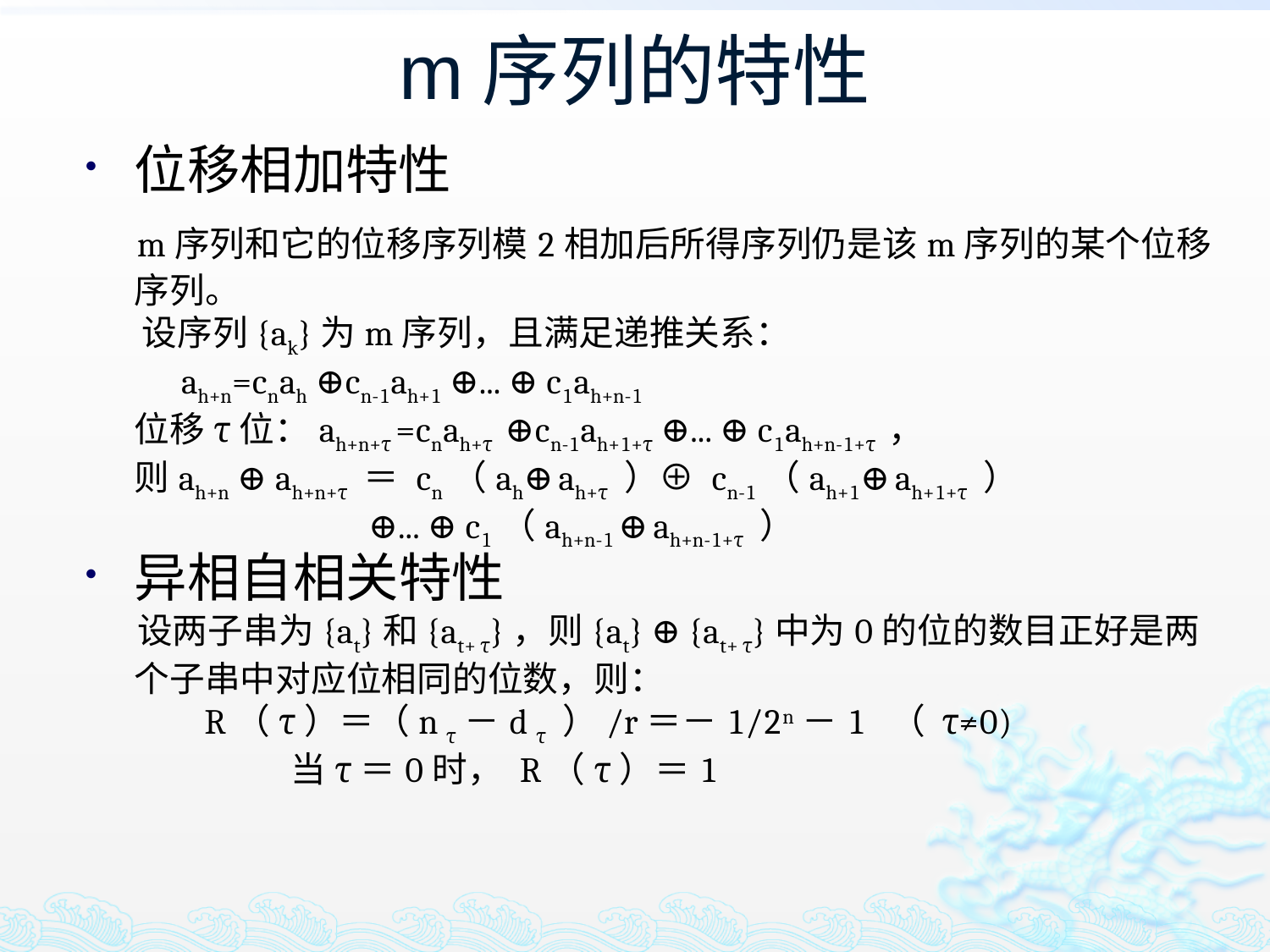

m序列的特性
位移相加特性
    m序列和它的位移序列模2相加后所得序列仍是该m序列的某个位移序列。
      设序列{ak}为m序列，且满足递推关系：
            ah+n=cnah ⊕cn-1ah+1 ⊕... ⊕ c1ah+n-1
     位移τ位：ah+n+τ =cnah+τ  ⊕cn-1ah+1+τ ⊕... ⊕ c1ah+n-1+τ ，
     则ah+n ⊕ ah+n+τ ＝ cn（ah⊕ ah+τ ）⊕ cn-1（ah+1⊕ ah+1+τ ）
                                    ⊕... ⊕ c1（ah+n-1 ⊕ ah+n-1+τ ）
异相自相关特性
      设两子串为{at}和{at+ τ}，则{at} ⊕ {at+ τ}中为0的位的数目正好是两个子串中对应位相同的位数，则：
               R（τ）＝（n τ－d τ ）/r＝－1/2n－1  （ τ≠0)
                         当τ＝0时， R（τ）＝1